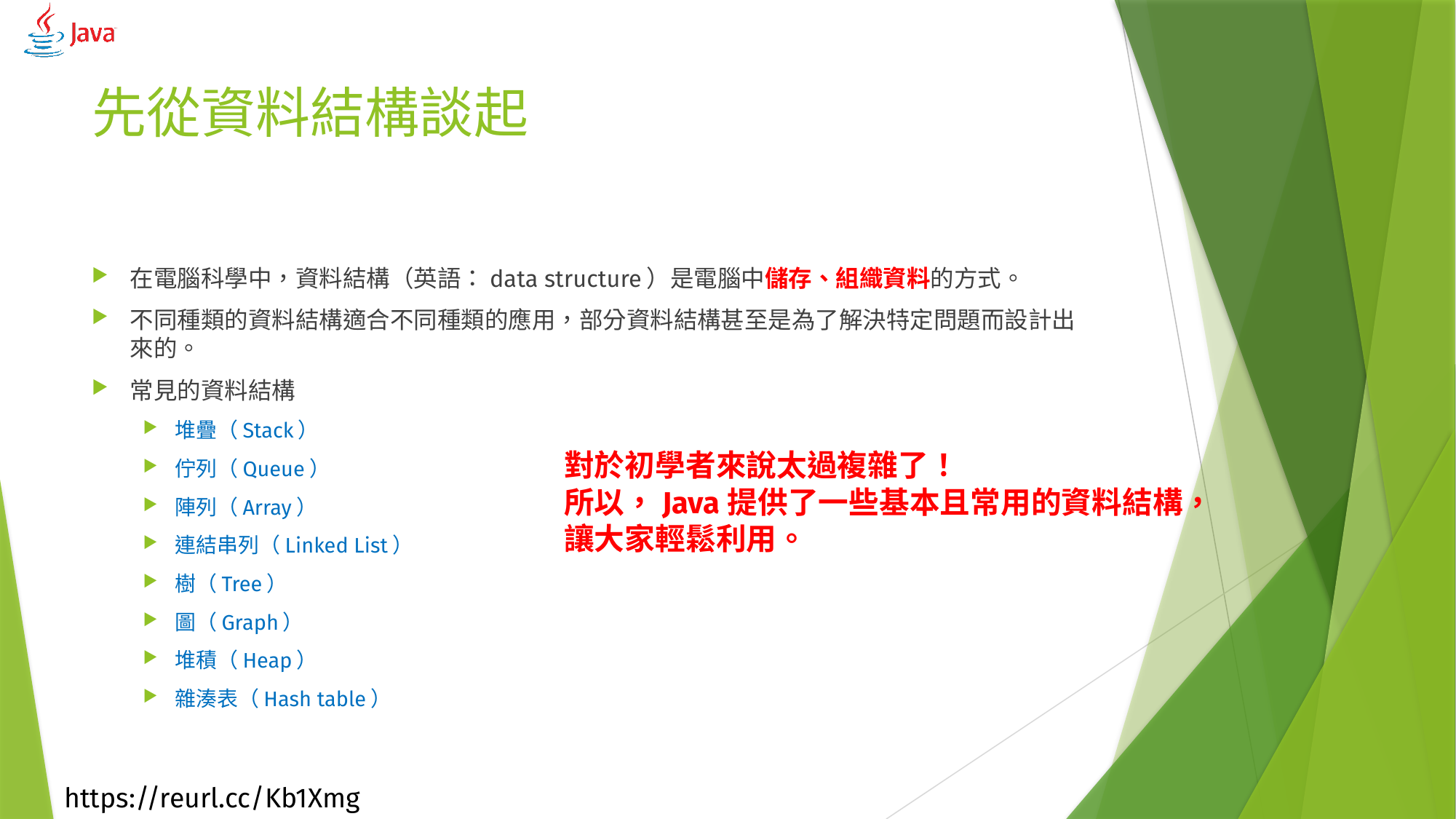

# 先從資料結構談起
在電腦科學中，資料結構（英語：data structure）是電腦中儲存、組織資料的方式。
不同種類的資料結構適合不同種類的應用，部分資料結構甚至是為了解決特定問題而設計出來的。
常見的資料結構
堆疊（Stack）
佇列（Queue）
陣列（Array）
連結串列（Linked List）
樹（Tree）
圖（Graph）
堆積（Heap）
雜湊表（Hash table）
對於初學者來說太過複雜了！
所以，Java提供了一些基本且常用的資料結構，
讓大家輕鬆利用。